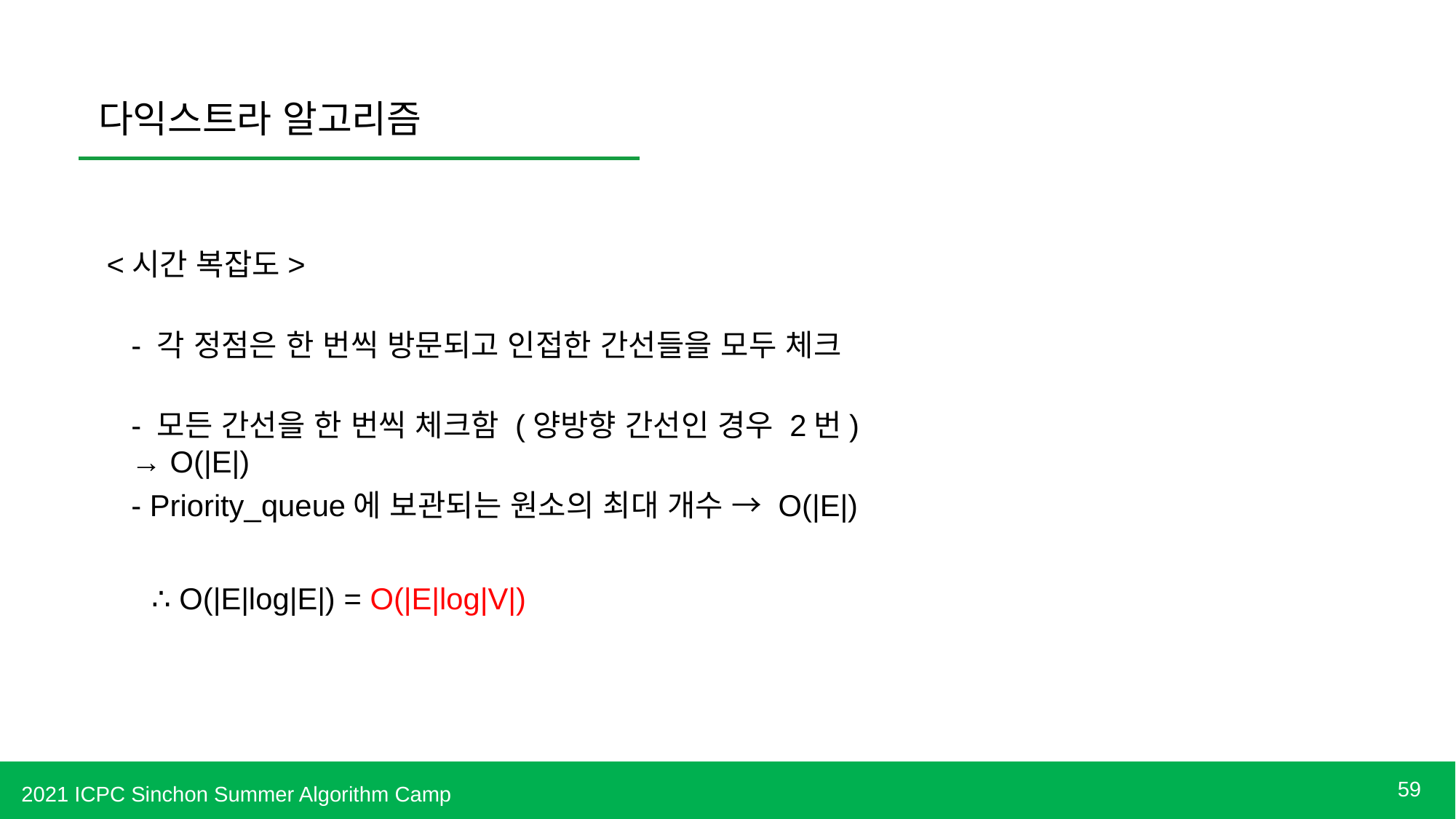

다익스트라 알고리즘
<시간 복잡도>
- 각 정점은 한 번씩 방문되고 인접한 간선들을 모두 체크
- 모든 간선을 한 번씩 체크함 (양방향 간선인 경우 2번) → O(|E|)
- Priority_queue에 보관되는 원소의 최대 개수 → O(|E|)
∴ O(|E|log|E|) = O(|E|log|V|)

59
2021 ICPC Sinchon Summer Algorithm Camp